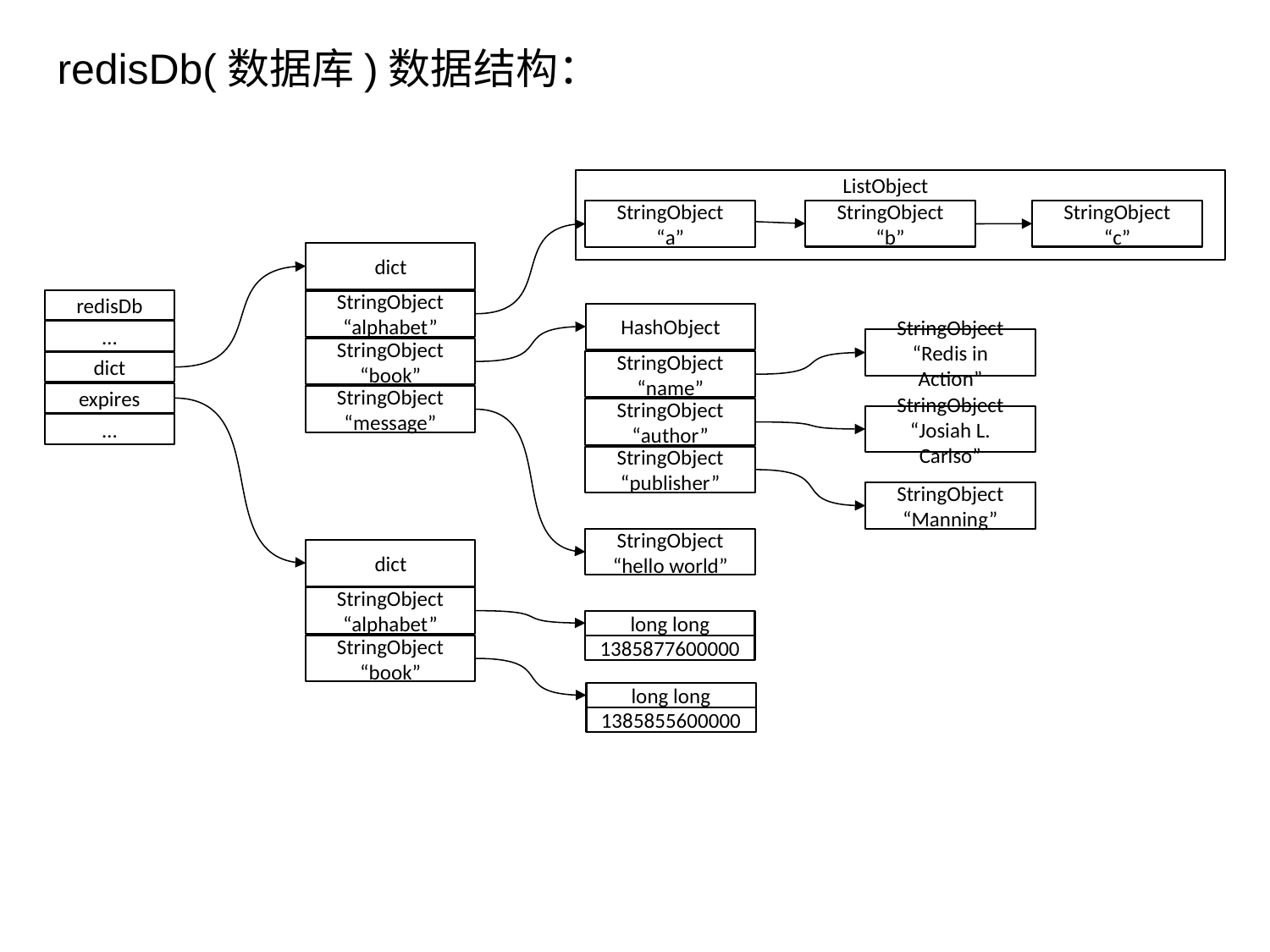

redisDb(数据库)数据结构：
ListObject

StringObject
“b”
StringObject
“c”
StringObject
“a”
dict
StringObject
“alphabet”
StringObject
“book”
StringObject
“message”
redisDb
…
dict
expires
…
HashObject
StringObject
“name”
StringObject
“author”
StringObject
“publisher”
StringObject
“Redis in Action”
StringObject
“Josiah L. Carlso”
StringObject
“Manning”
StringObject
“hello world”
dict
StringObject
“alphabet”
StringObject
“book”
long long
1385877600000
long long
1385855600000